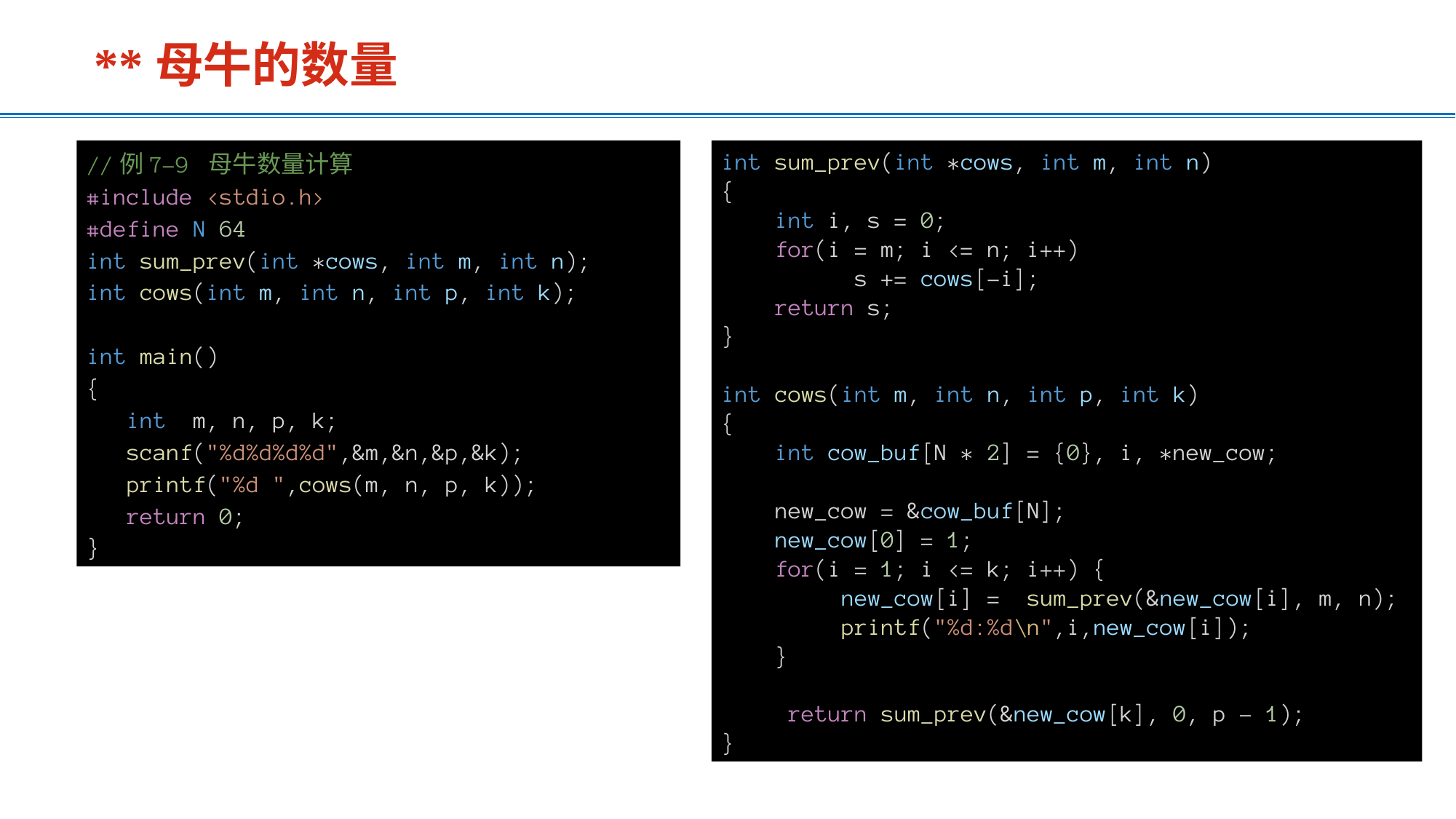

**母牛的数量
//例7-9 母牛数量计算
#include <stdio.h>
#define N 64
int sum_prev(int *cows, int m, int n);
int cows(int m, int n, int p, int k);
int main()
{
   int  m, n, p, k;
   scanf("%d%d%d%d",&m,&n,&p,&k);
   printf("%d ",cows(m, n, p, k));
   return 0;
}
int sum_prev(int *cows, int m, int n)
{
    int i, s = 0;
    for(i = m; i <= n; i++)
          s += cows[-i];
    return s;
}
int cows(int m, int n, int p, int k)
{
    int cow_buf[N * 2] = {0}, i, *new_cow;

    new_cow = &cow_buf[N];
    new_cow[0] = 1;
    for(i = 1; i <= k; i++) {
         new_cow[i] =  sum_prev(&new_cow[i], m, n);
         printf("%d:%d\n",i,new_cow[i]);
    }
     return sum_prev(&new_cow[k], 0, p - 1);
}